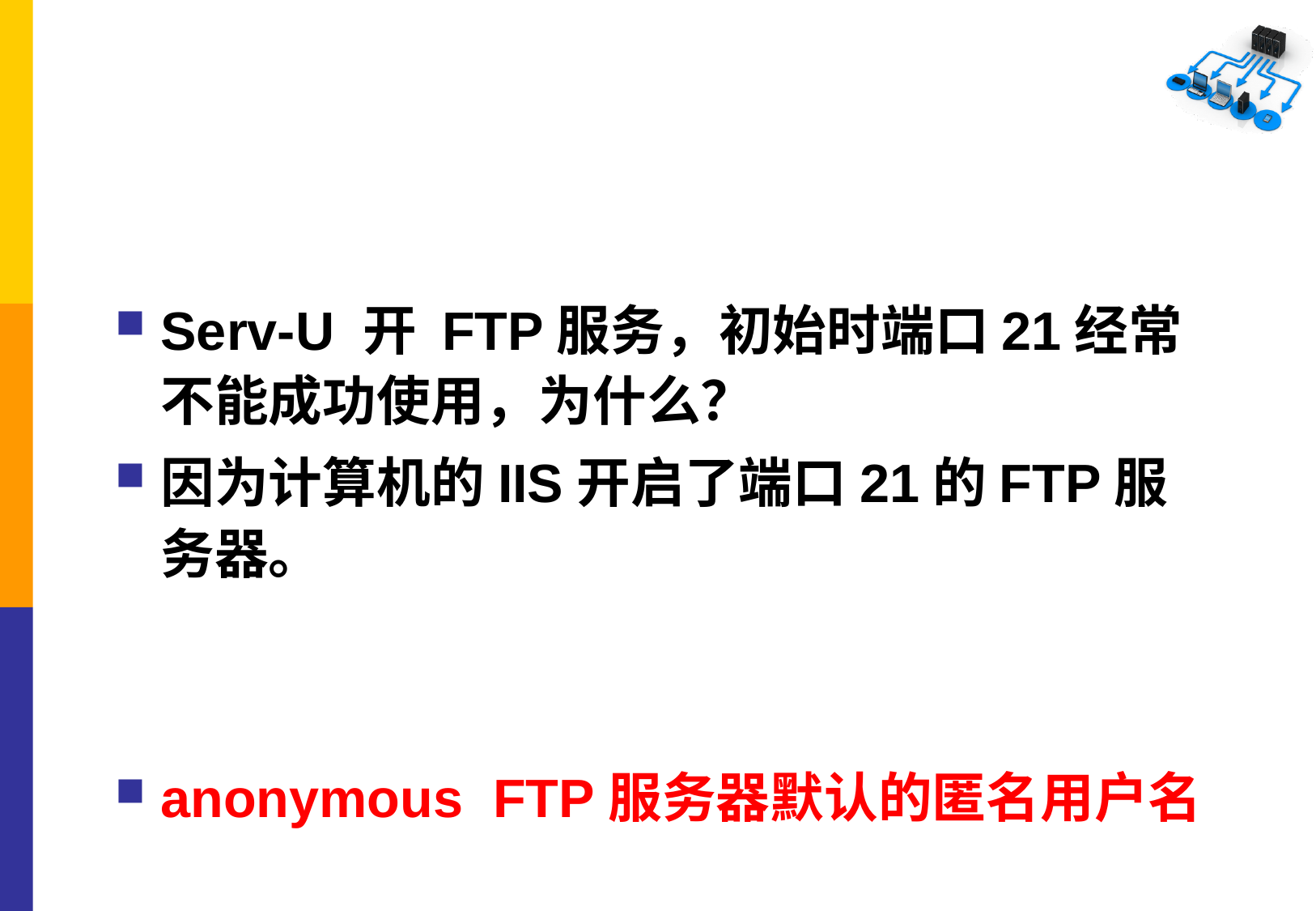

Serv-U 开 FTP服务，初始时端口21经常不能成功使用，为什么？
因为计算机的IIS开启了端口21的FTP服务器。

anonymous  FTP服务器默认的匿名用户名